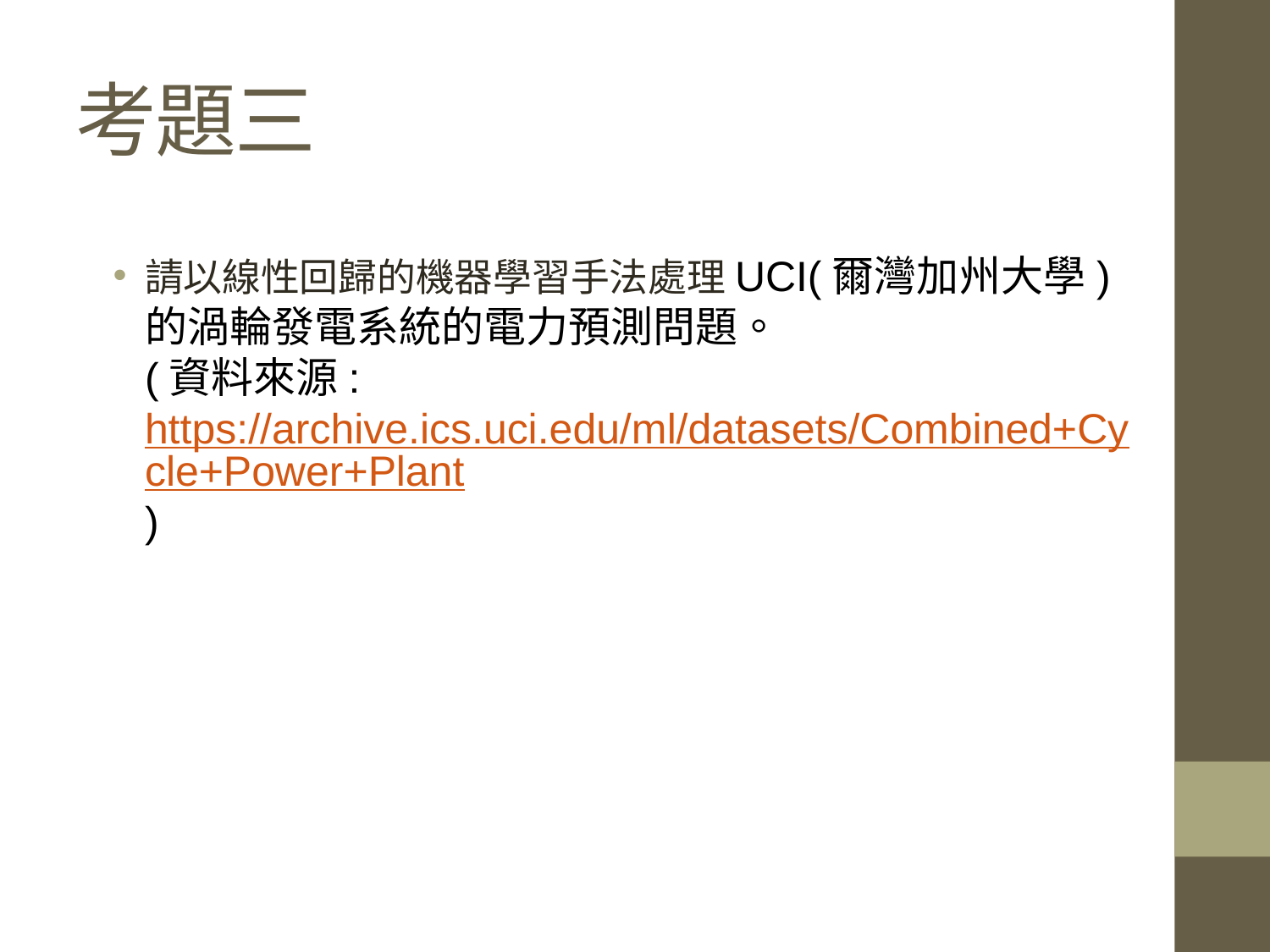

考題三

請以線性回歸的機器學習手法處理UCI(爾灣加州大學)的渦輪發電系統的電力預測問題。
(資料來源: https://archive.ics.uci.edu/ml/datasets/Combined+Cycle+Power+Plant)